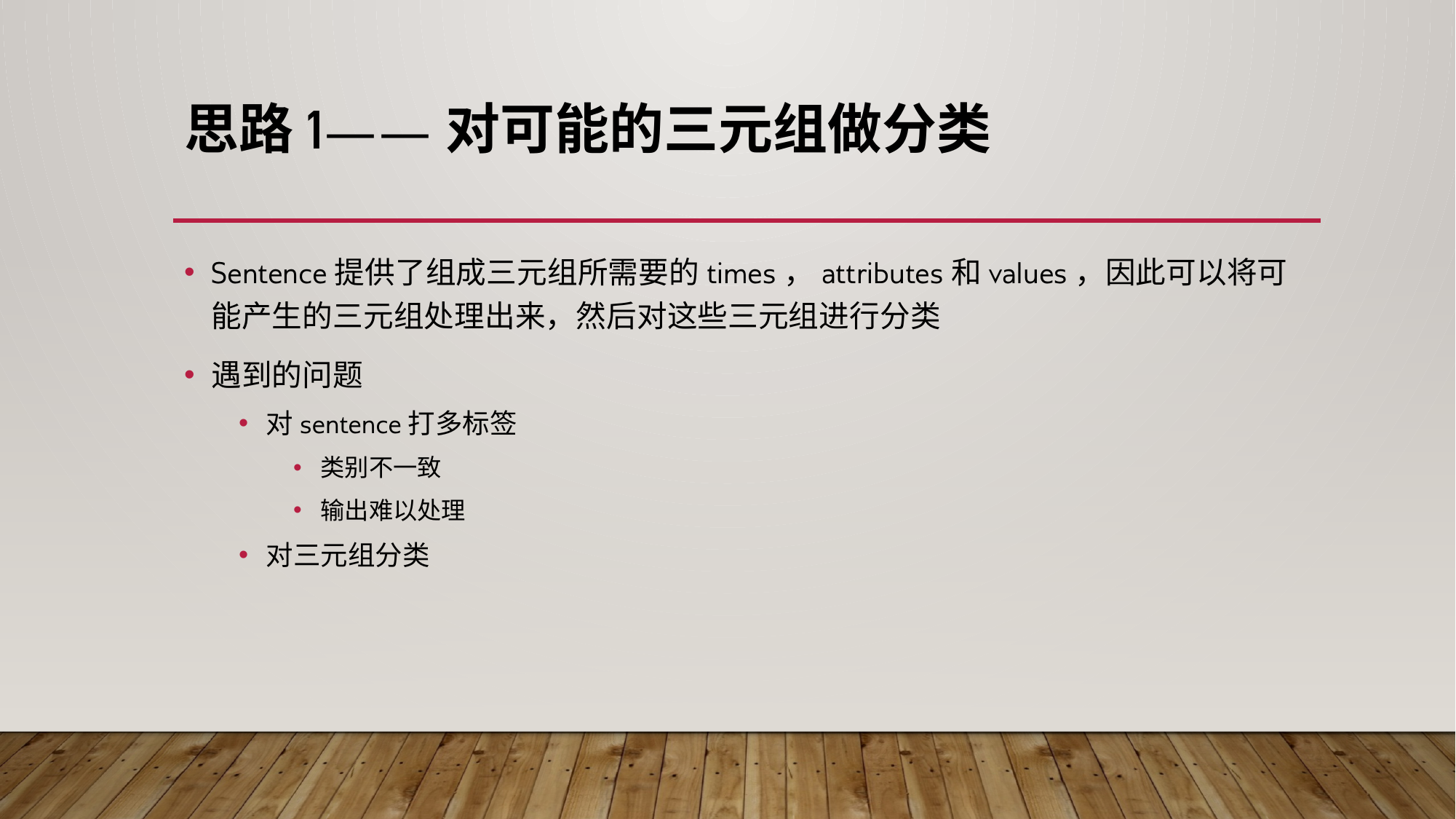

# 思路1——对可能的三元组做分类
Sentence提供了组成三元组所需要的times，attributes和values，因此可以将可能产生的三元组处理出来，然后对这些三元组进行分类
遇到的问题
对sentence打多标签
类别不一致
输出难以处理
对三元组分类